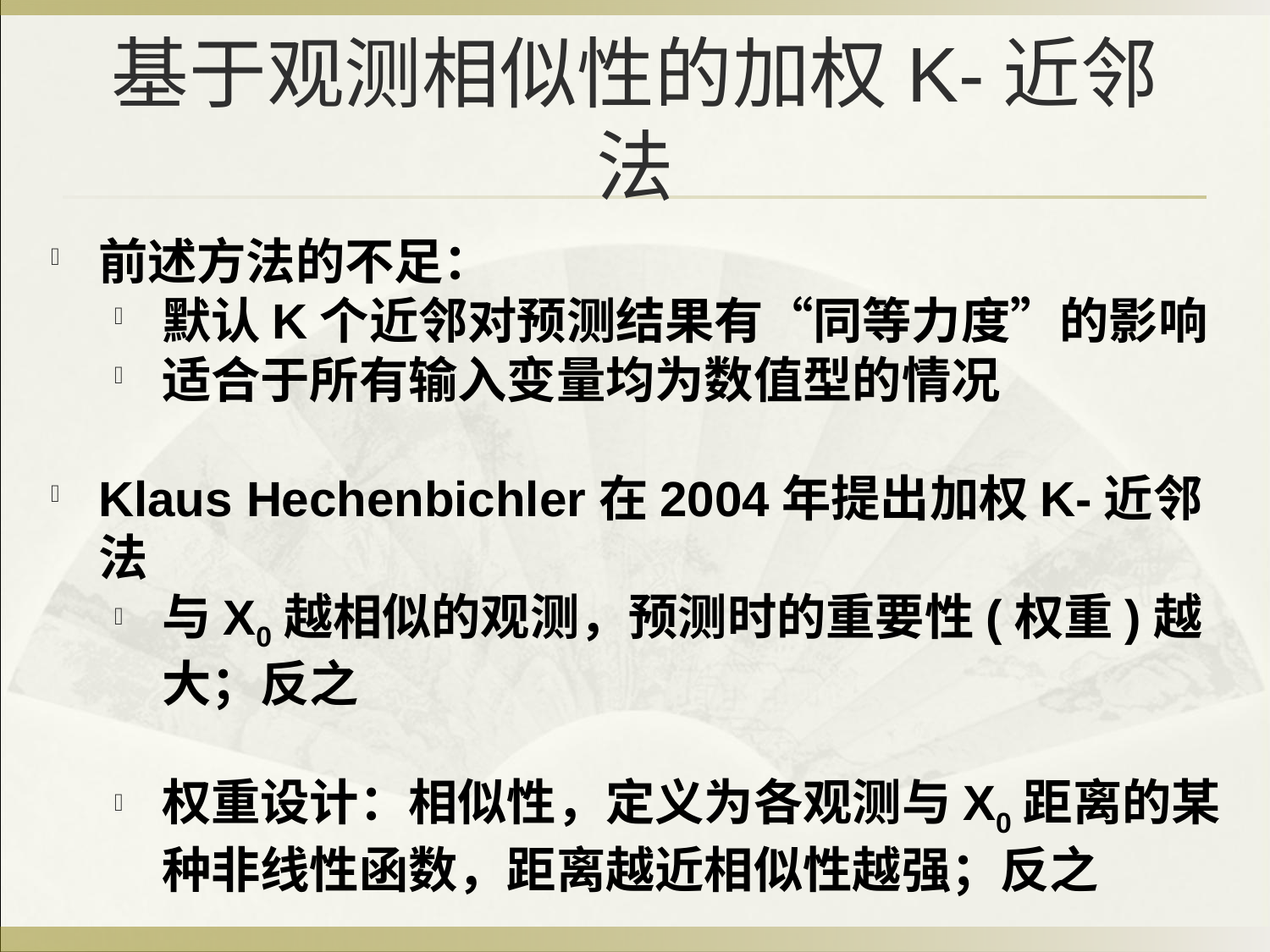

# 基于观测相似性的加权K-近邻法
前述方法的不足：
默认K个近邻对预测结果有“同等力度”的影响
适合于所有输入变量均为数值型的情况

Klaus Hechenbichler在2004年提出加权K-近邻法
与X0越相似的观测，预测时的重要性(权重)越大；反之

权重设计：相似性，定义为各观测与X0距离的某种非线性函数，距离越近相似性越强；反之